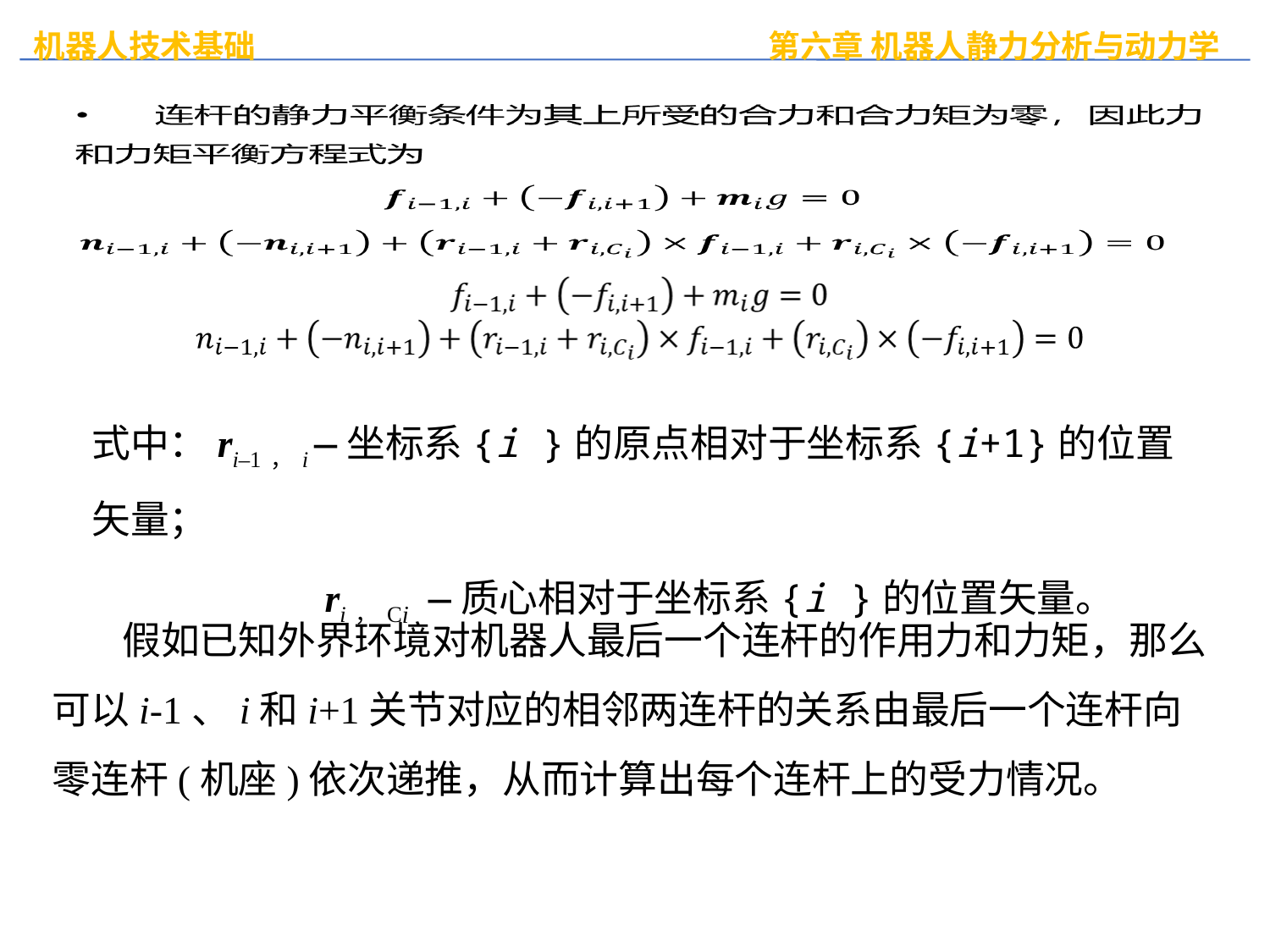

式中：ri–1，i —坐标系{i }的原点相对于坐标系{i+1}的位置矢量；
          ri，Ci  —质心相对于坐标系{i }的位置矢量。
       假如已知外界环境对机器人最后一个连杆的作用力和力矩，那么可以i-1、i和i+1关节对应的相邻两连杆的关系由最后一个连杆向零连杆(机座)依次递推，从而计算出每个连杆上的受力情况。